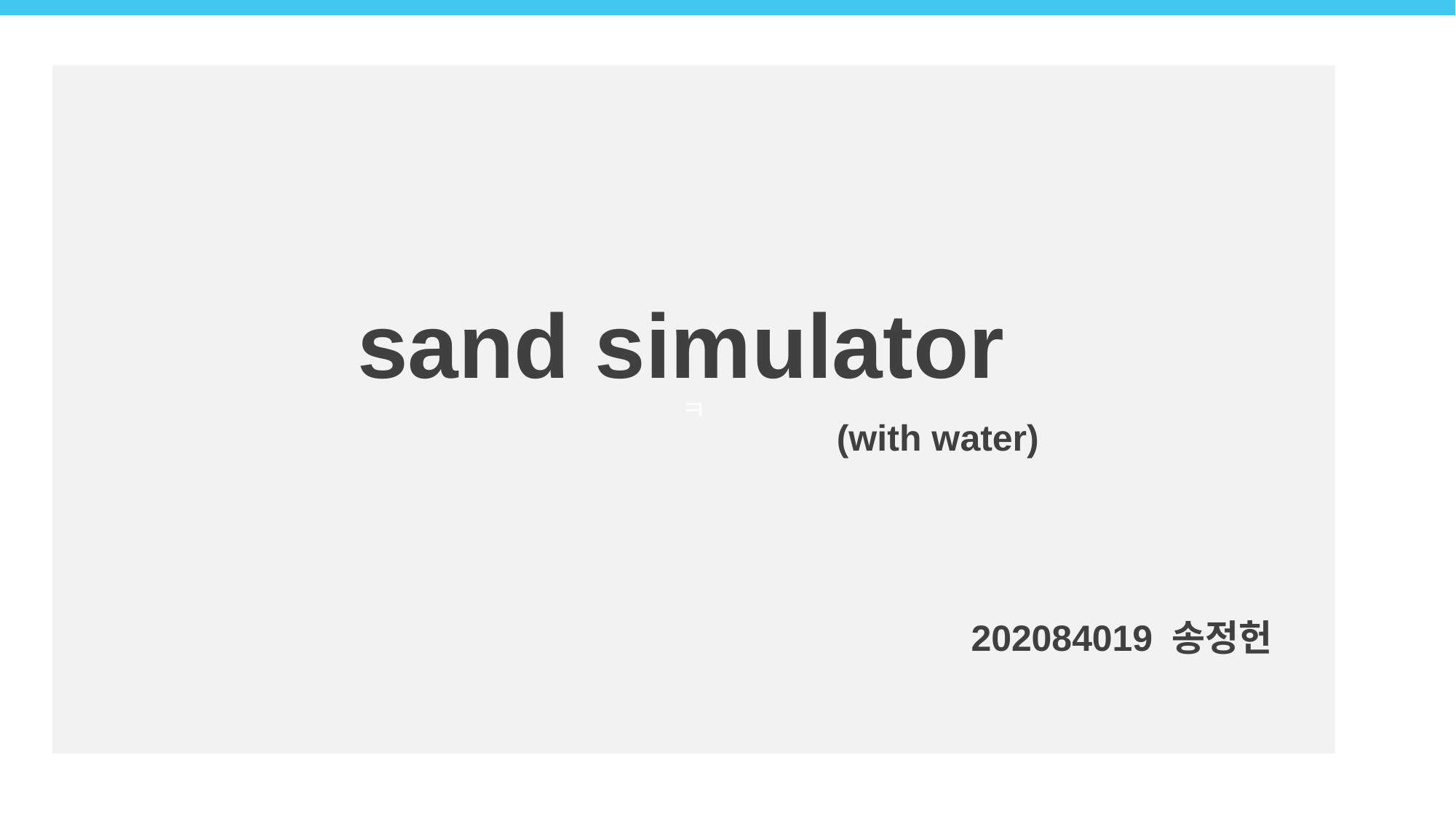

ㅋ
sand simulator
(with water)
202084019 송정헌
ⓒSaebyeol Yu. Saebyeol’s PowerPoint